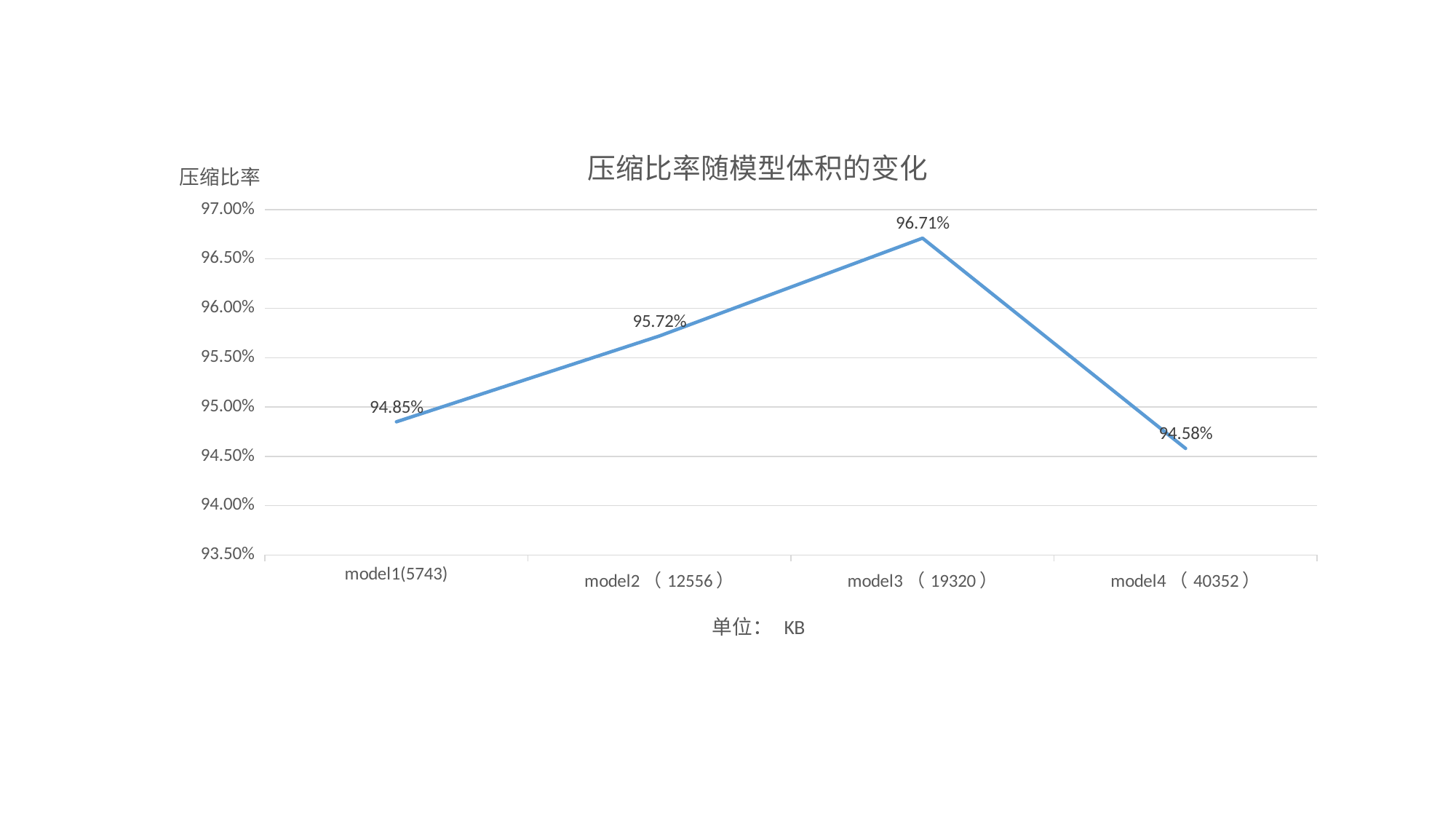

### Chart: 压缩比率随模型体积的变化

| Category | 系列 1 |
|---|---|
| model1(5743) | 0.9485 |
| model2（12556） | 0.9572 |
| model3（19320） | 0.9671 |
| model4（40352） | 0.9458 |